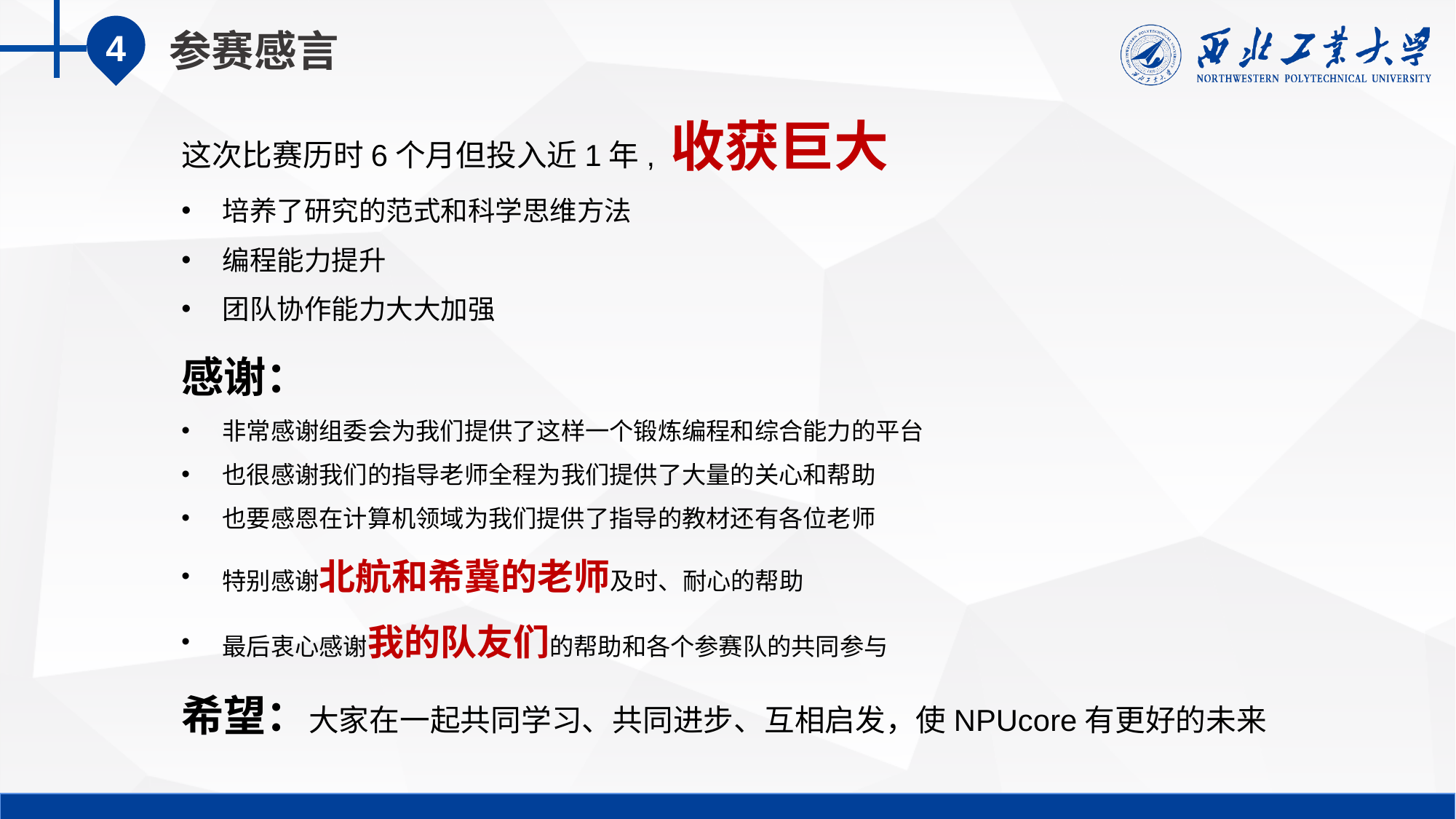

4
参赛感言
这次比赛历时6个月但投入近1年, 收获巨大
培养了研究的范式和科学思维方法
编程能力提升
团队协作能力大大加强
感谢：
非常感谢组委会为我们提供了这样一个锻炼编程和综合能力的平台
也很感谢我们的指导老师全程为我们提供了大量的关心和帮助
也要感恩在计算机领域为我们提供了指导的教材还有各位老师
特别感谢北航和希冀的老师及时、耐心的帮助
最后衷心感谢我的队友们的帮助和各个参赛队的共同参与
希望：大家在一起共同学习、共同进步、互相启发，使NPUcore有更好的未来